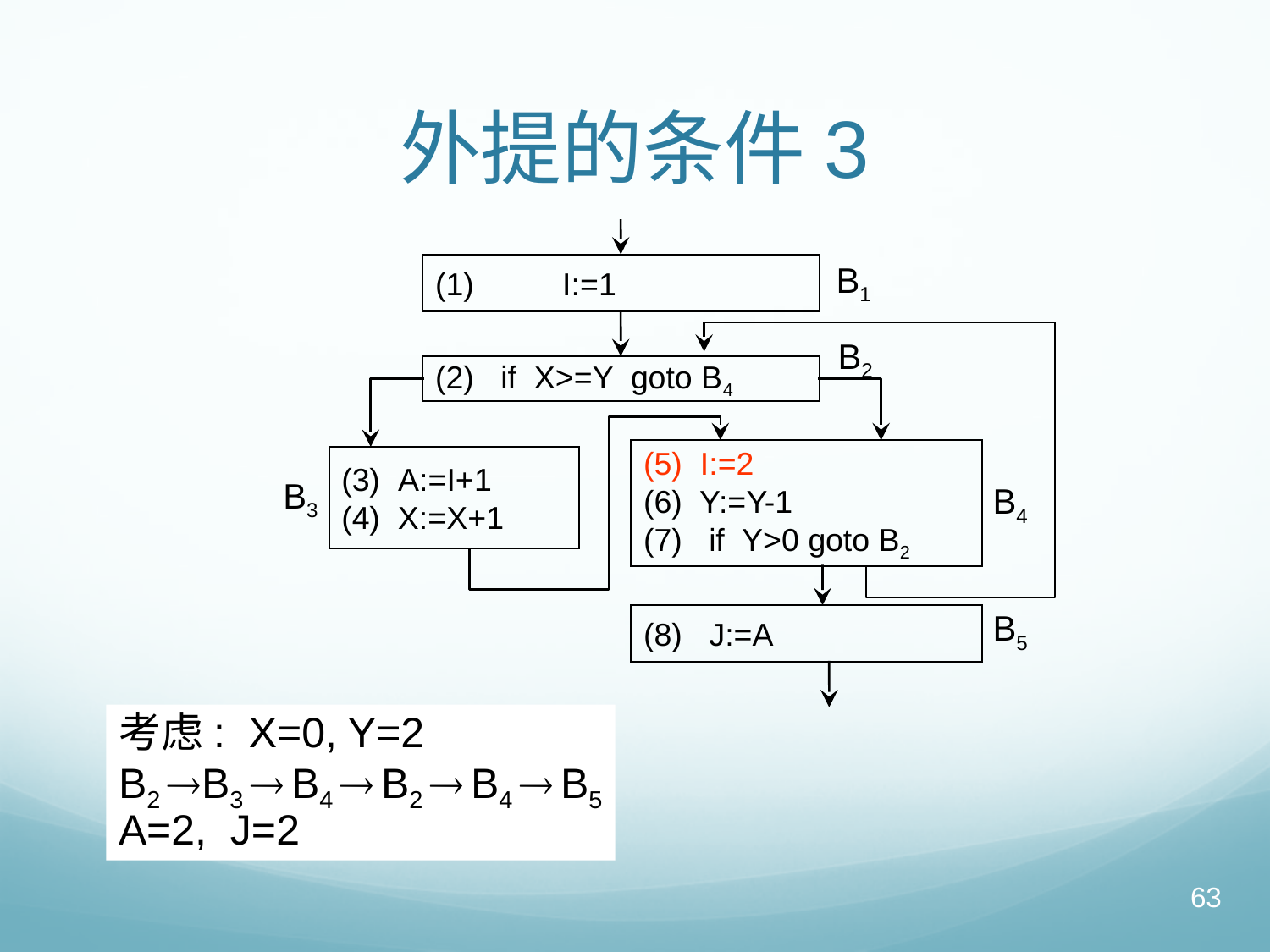

# 外提的条件3

B1
(1)	I:=1

B2
(2)   if  X>=Y  goto B4

(5)  I:=2
(6)  Y:=Y-1
(7)   if  Y>0 goto B2
(3)  A:=I+1
(4)  X:=X+1
B3
B4
B5
(8)   J:=A

考虑:  X=0, Y=2
B2 →B3 → B4 → B2 → B4 → B5
A=2,  J=2
63